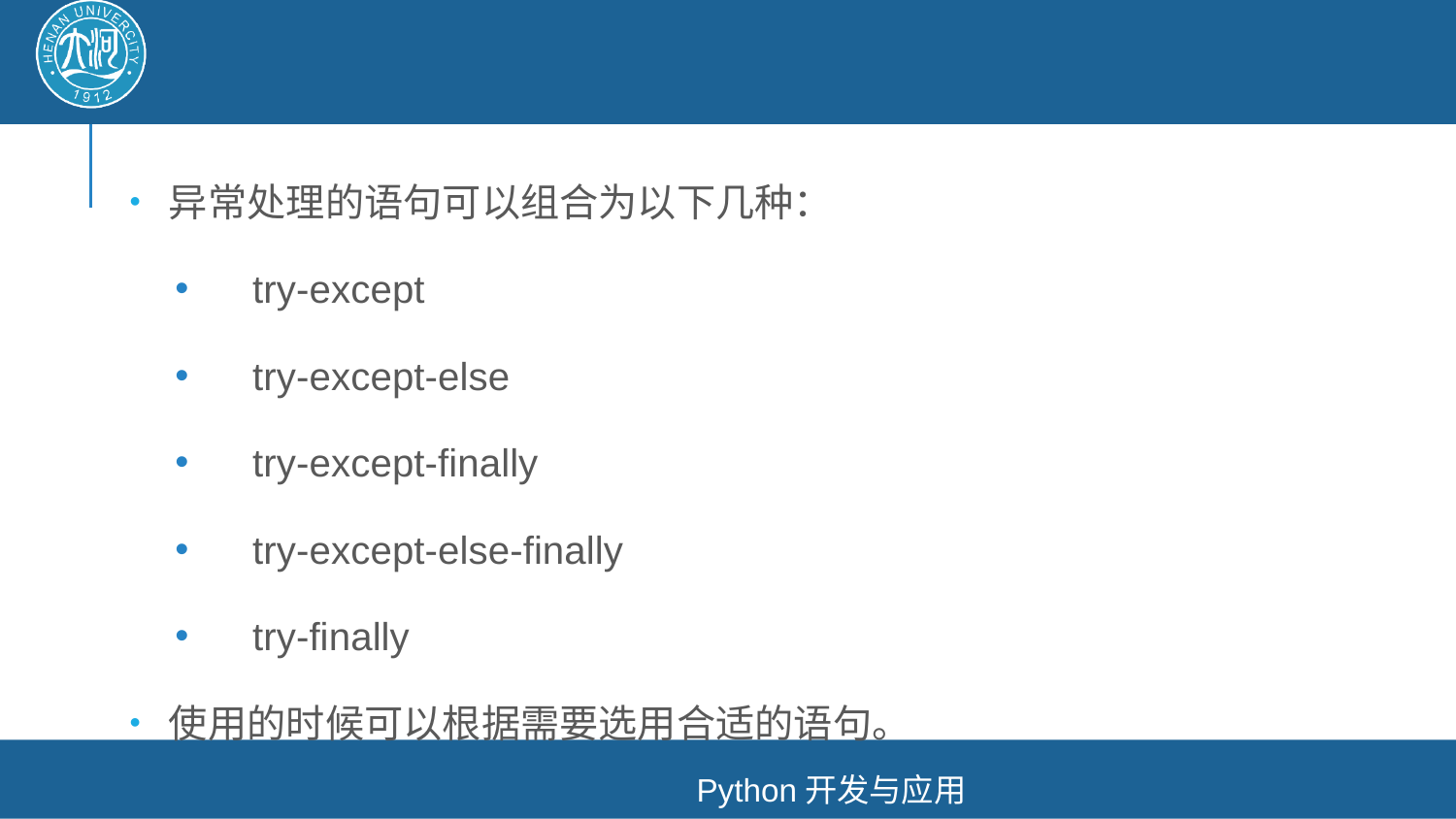

#
异常处理的语句可以组合为以下几种：
try-except
try-except-else
try-except-finally
try-except-else-finally
try-finally
使用的时候可以根据需要选用合适的语句。

Python开发与应用
38